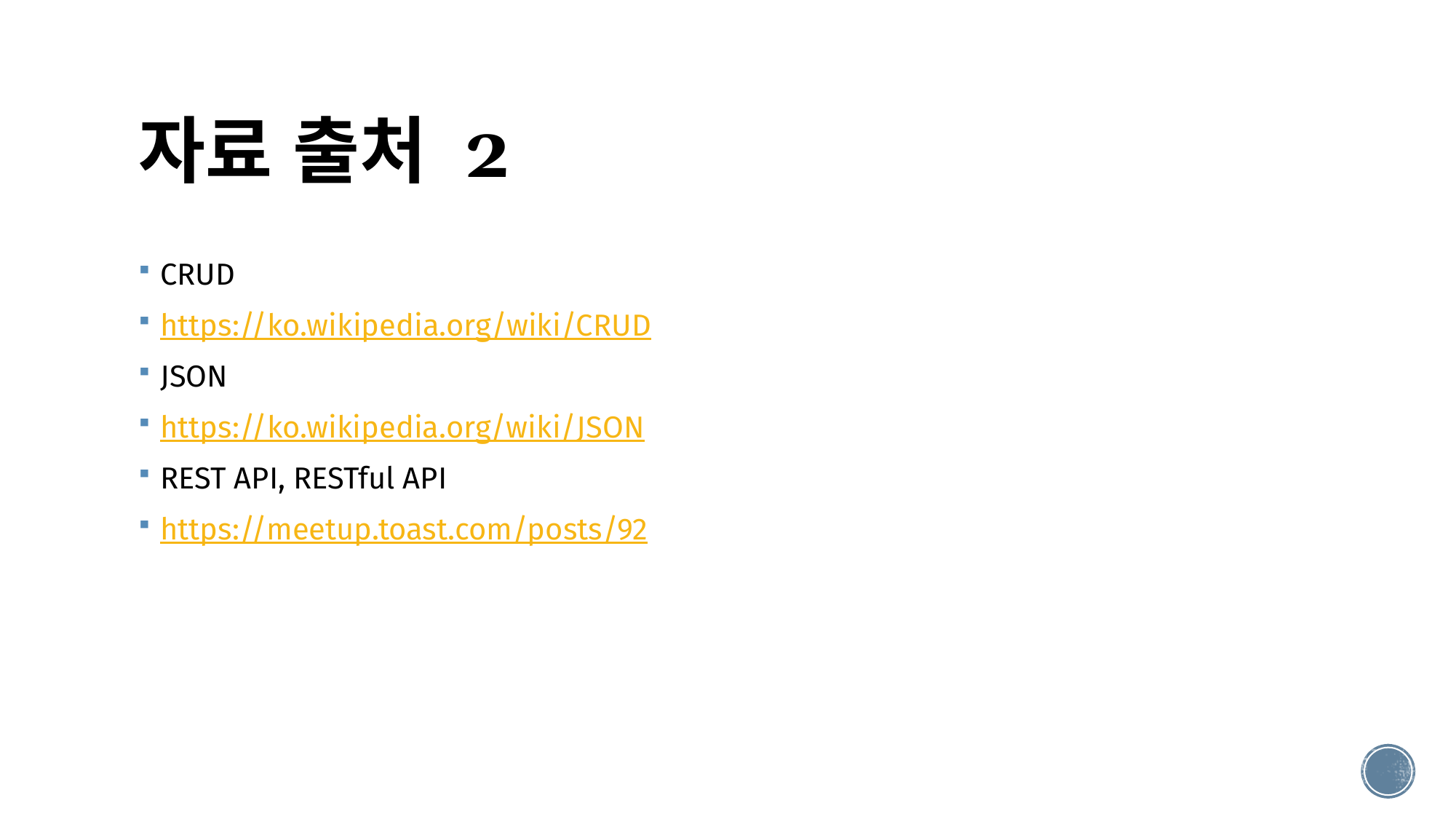

# 자료 출처 2
CRUD
https://ko.wikipedia.org/wiki/CRUD
JSON
https://ko.wikipedia.org/wiki/JSON
REST API, RESTful API
https://meetup.toast.com/posts/92